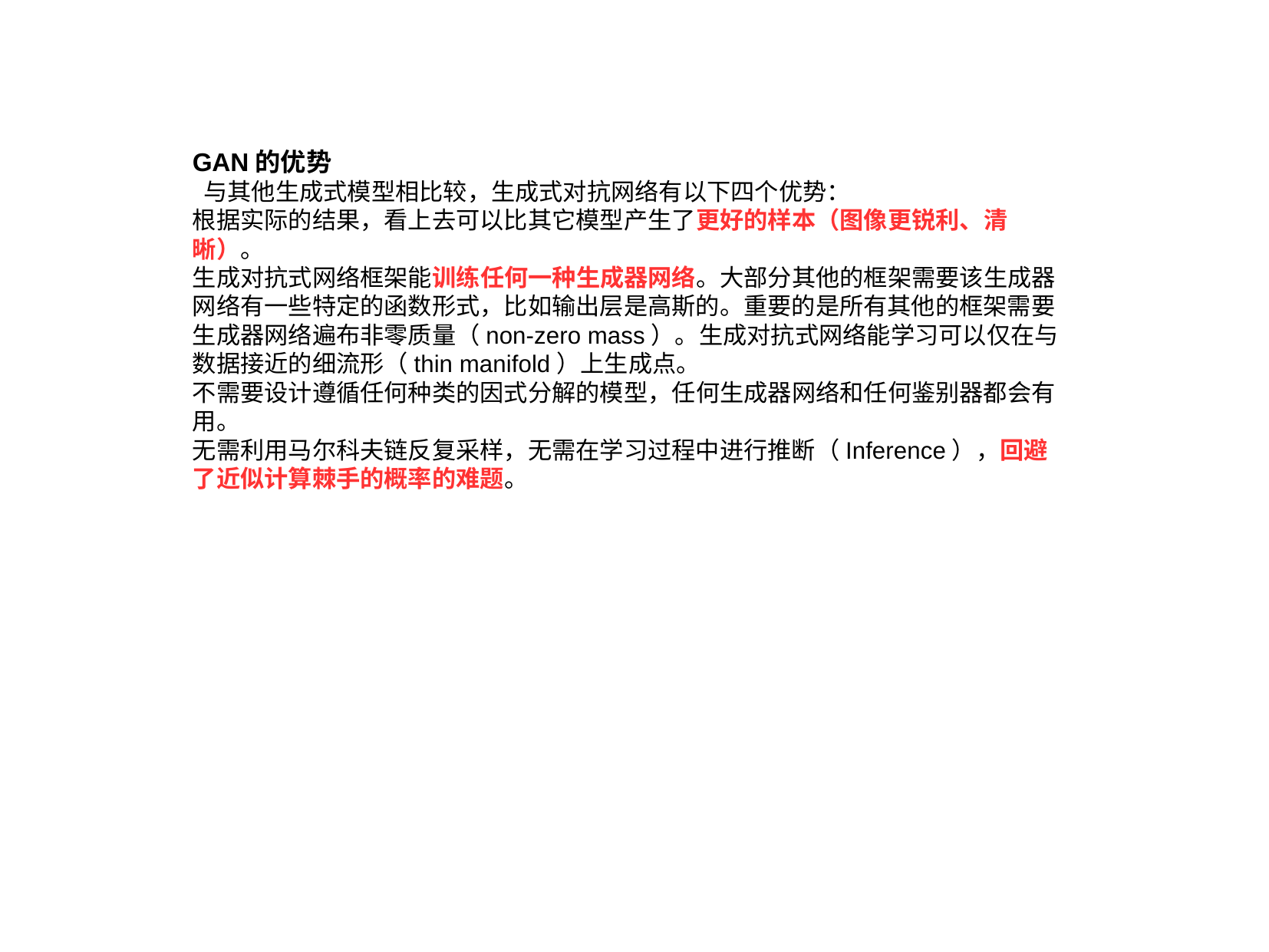

GAN的优势
 与其他生成式模型相比较，生成式对抗网络有以下四个优势：
根据实际的结果，看上去可以比其它模型产生了更好的样本（图像更锐利、清晰）。
生成对抗式网络框架能训练任何一种生成器网络。大部分其他的框架需要该生成器网络有一些特定的函数形式，比如输出层是高斯的。重要的是所有其他的框架需要生成器网络遍布非零质量（non-zero mass）。生成对抗式网络能学习可以仅在与数据接近的细流形（thin manifold）上生成点。
不需要设计遵循任何种类的因式分解的模型，任何生成器网络和任何鉴别器都会有用。
无需利用马尔科夫链反复采样，无需在学习过程中进行推断（Inference），回避了近似计算棘手的概率的难题。